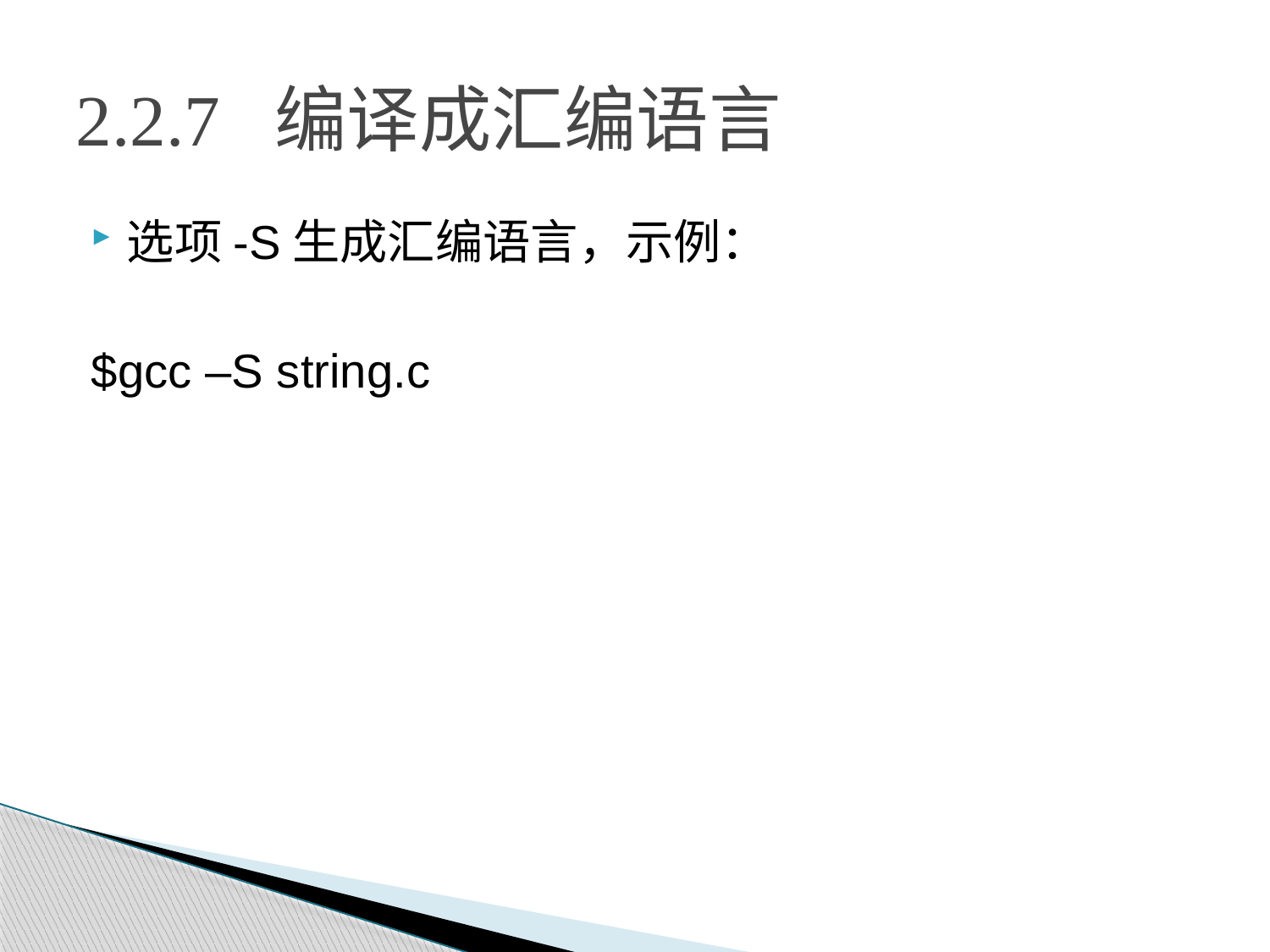

# 2.2.7  编译成汇编语言
选项-S生成汇编语言，示例：

$gcc –S string.c